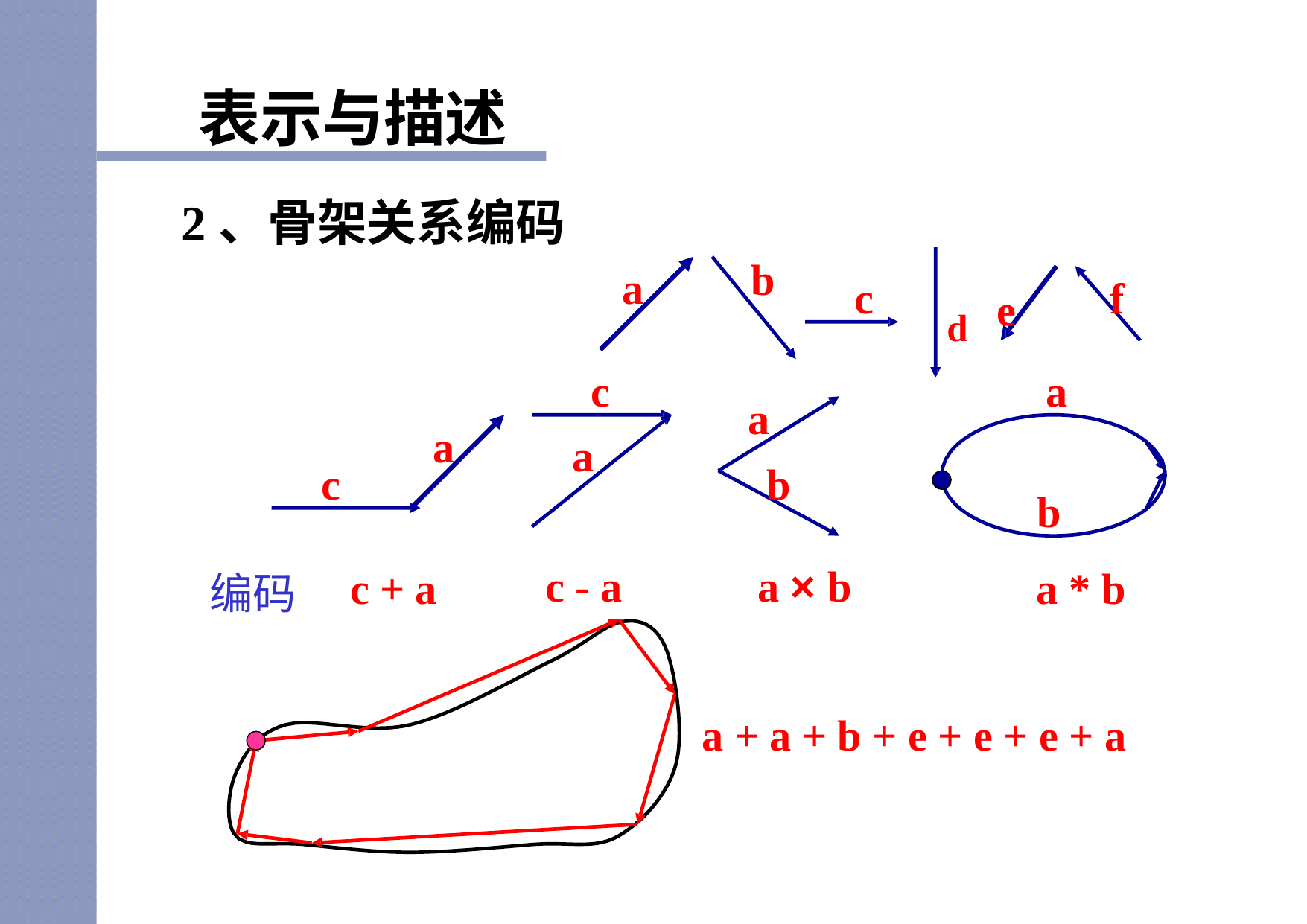

表示与描述
2、骨架关系编码

b

a
d	e

c
f

c a
a
a
b

a

c

b
a * b

c - a
a × b
c + a
编码

a + a + b + e + e + e + a